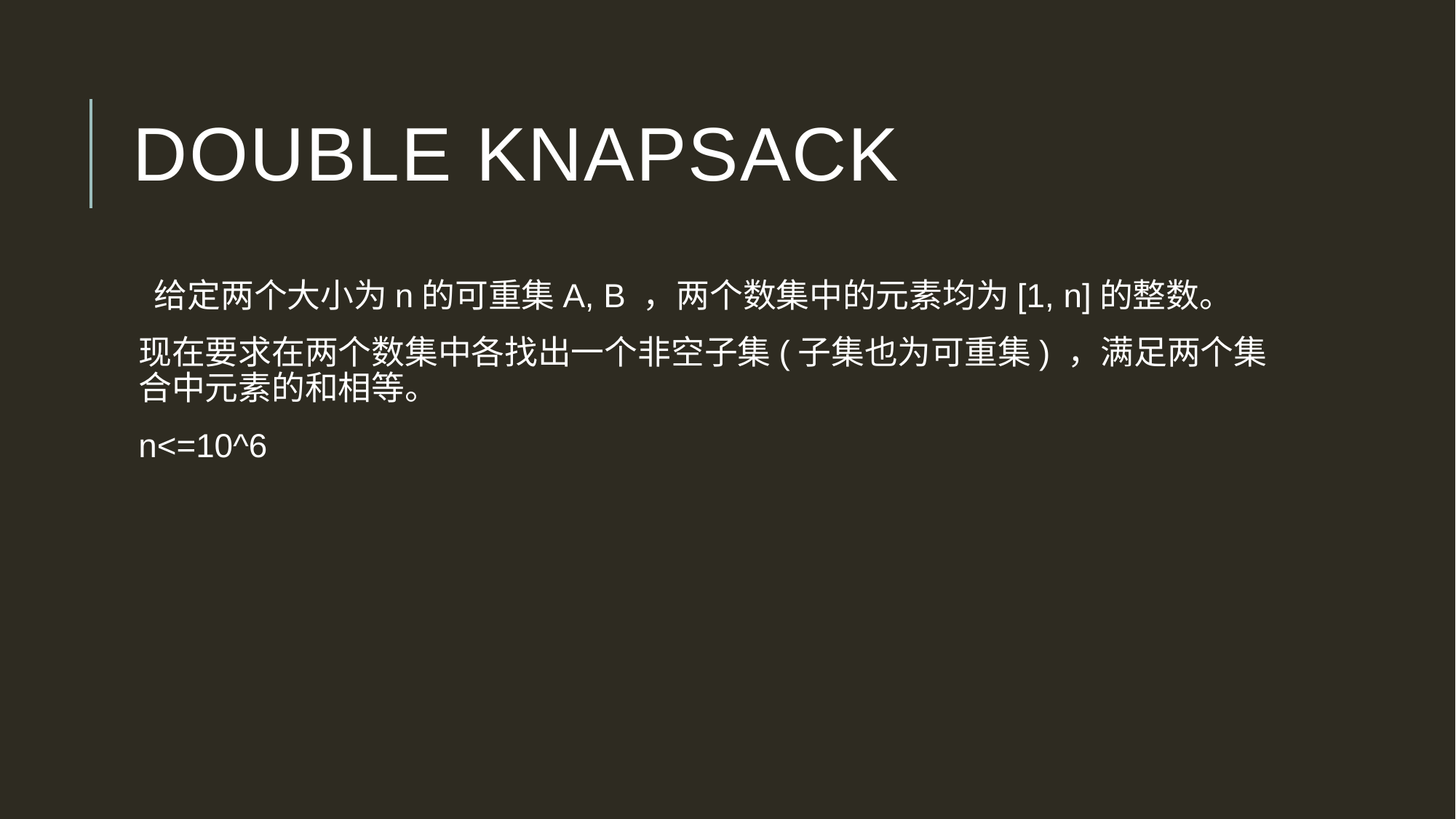

# Double Knapsack
 给定两个大小为n的可重集A, B ，两个数集中的元素均为[1, n]的整数。
现在要求在两个数集中各找出一个非空子集(子集也为可重集) ，满足两个集合中元素的和相等。
n<=10^6